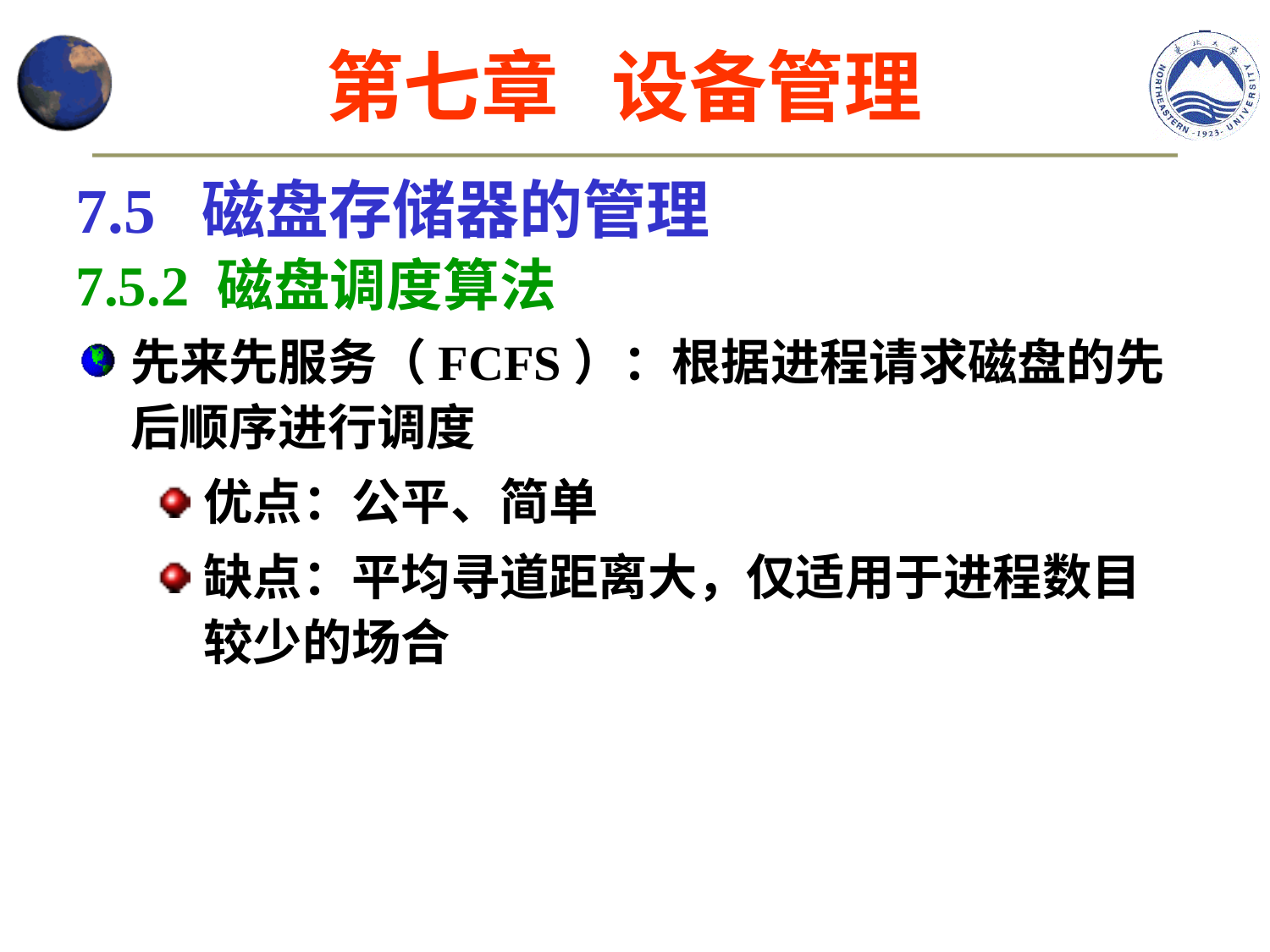

第七章   设备管理
7.5  磁盘存储器的管理
7.5.2 磁盘调度算法
先来先服务（FCFS）：根据进程请求磁盘的先后顺序进行调度
优点：公平、简单
缺点：平均寻道距离大，仅适用于进程数目较少的场合